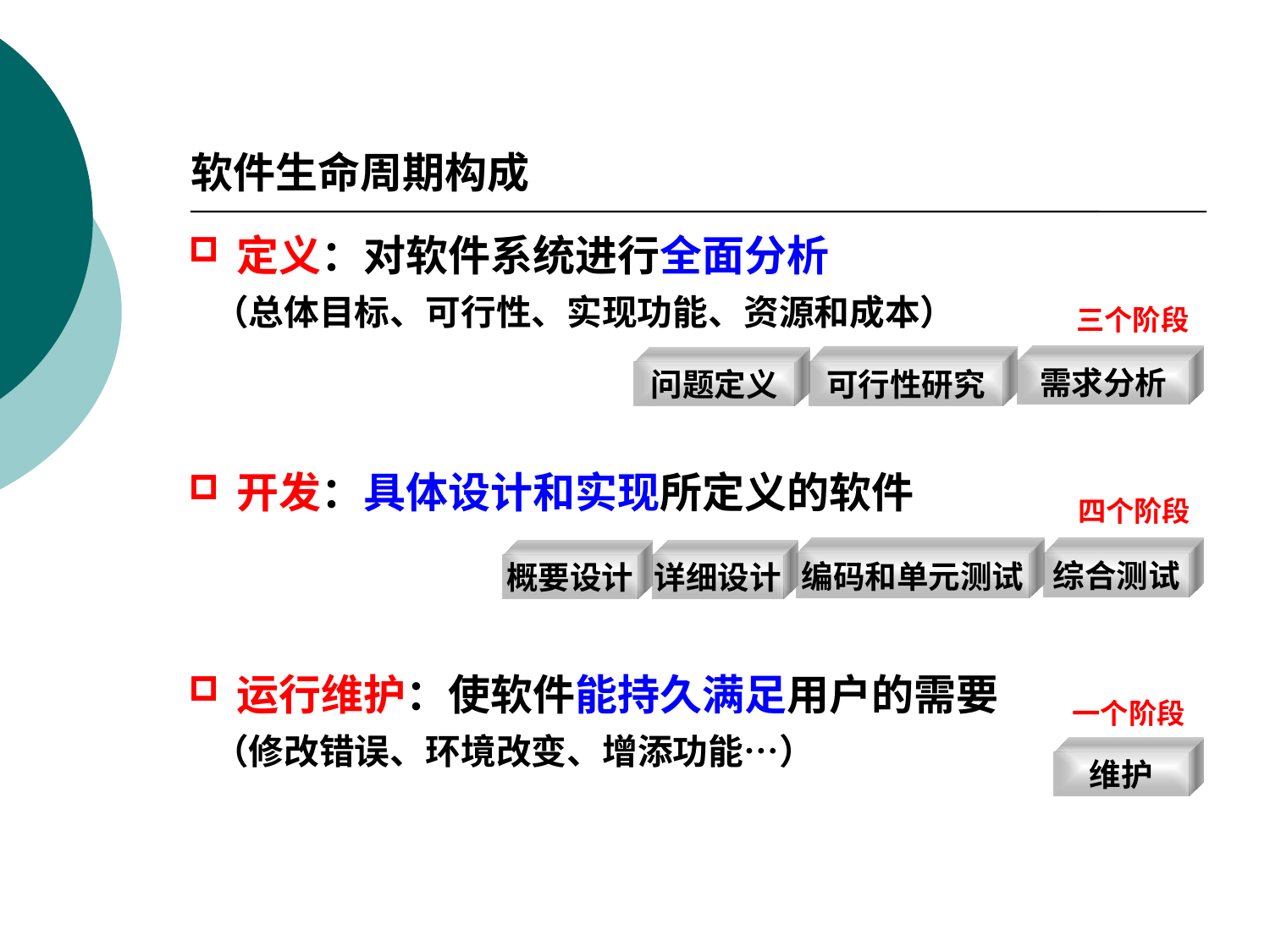

软件生命周期构成
定义：对软件系统进行全面分析
  （总体目标、可行性、实现功能、资源和成本）
三个阶段
需求分析
可行性研究
问题定义
开发：具体设计和实现所定义的软件
四个阶段
编码和单元测试
综合测试
详细设计
概要设计
运行维护：使软件能持久满足用户的需要
  （修改错误、环境改变、增添功能…）
一个阶段
维护